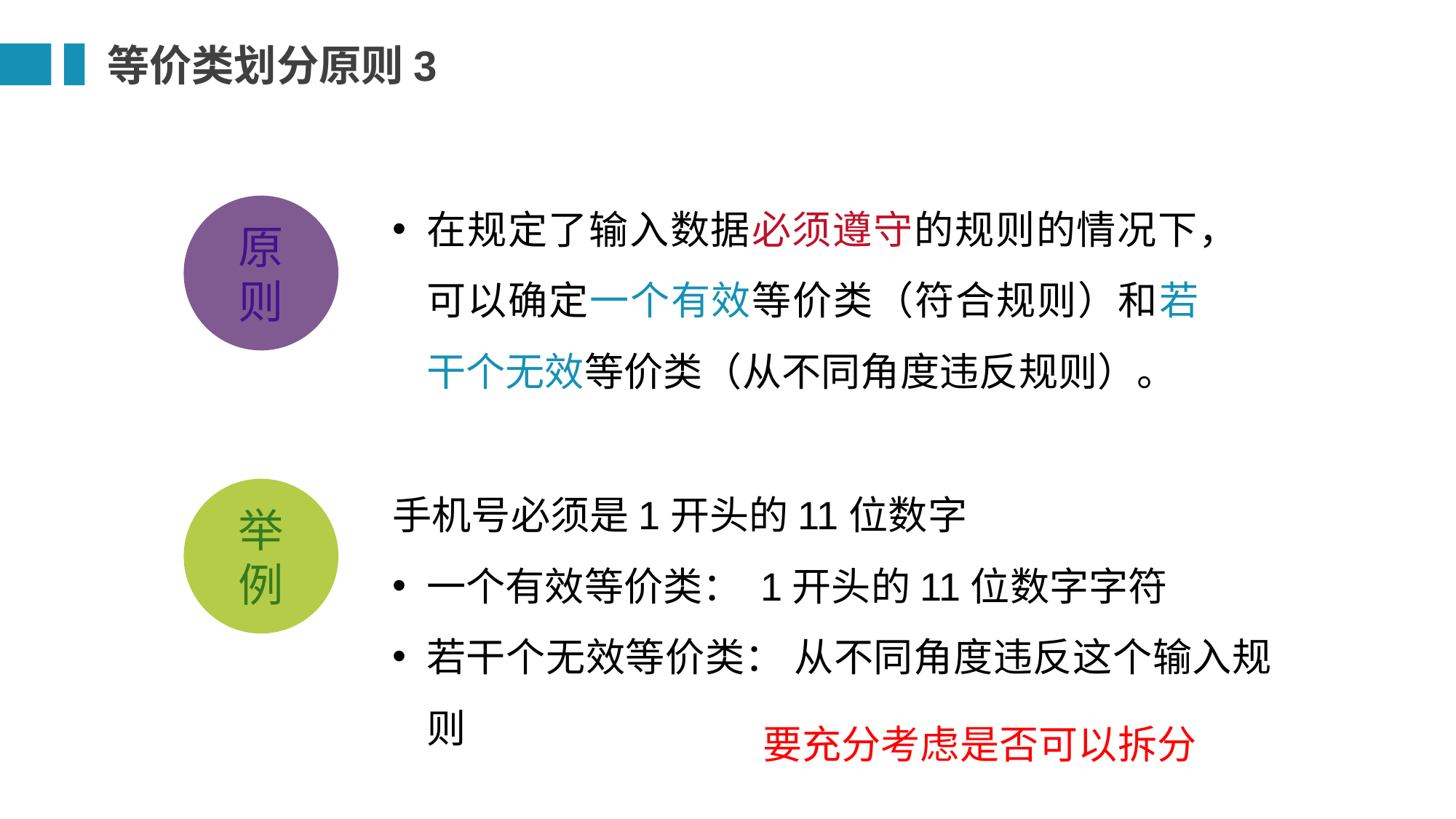

等价类划分原则3

在规定了输入数据必须遵守的规则的情况下，可以确定一个有效等价类（符合规则）和若干个无效等价类（从不同角度违反规则）。
原
则
手机号必须是1开头的11位数字
一个有效等价类： 1开头的11位数字字符
若干个无效等价类： 从不同角度违反这个输入规则
举
例
要充分考虑是否可以拆分
22